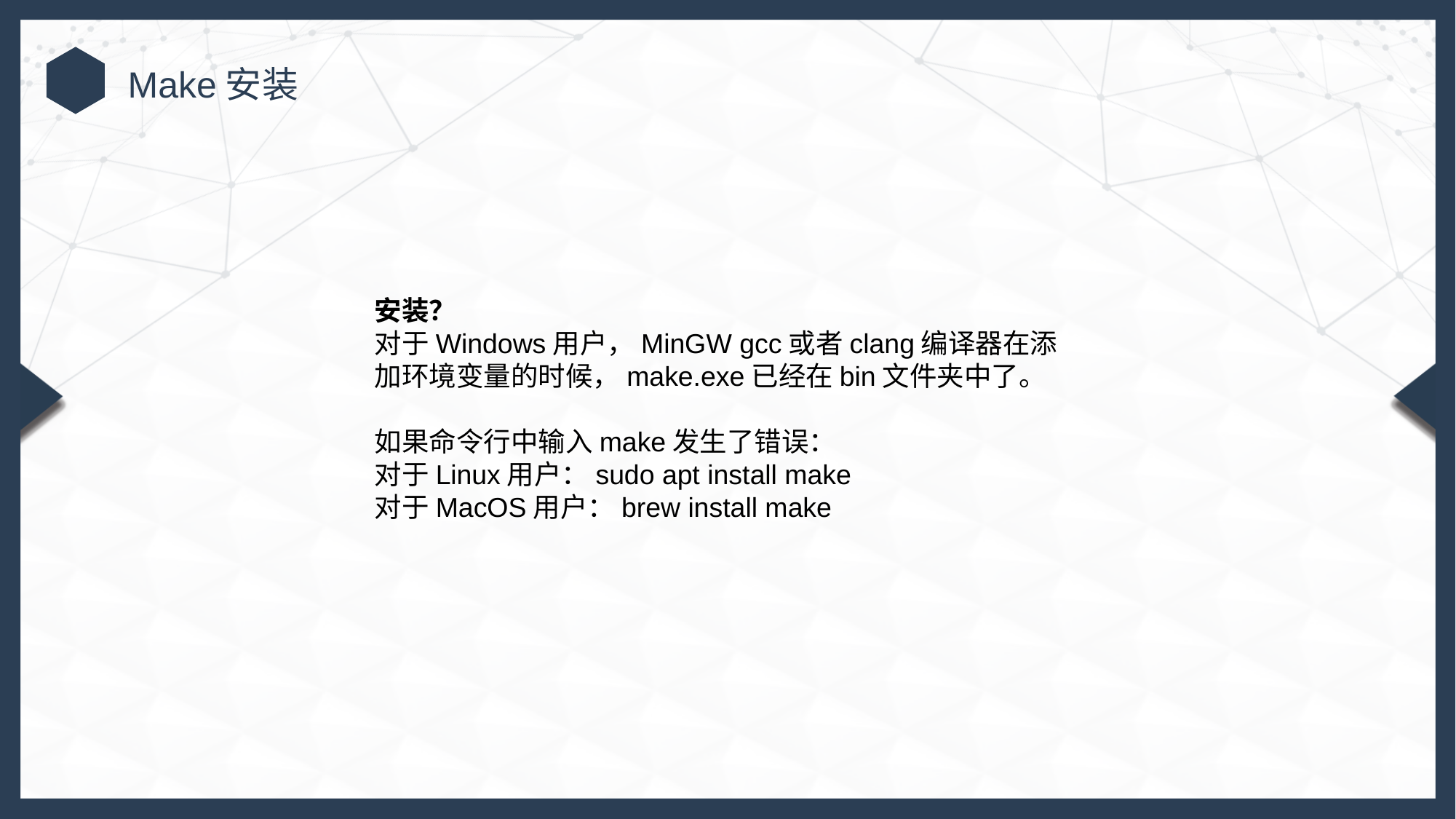

Make安装
安装？
对于Windows用户，MinGW gcc或者clang编译器在添加环境变量的时候，make.exe已经在bin文件夹中了。

如果命令行中输入make发生了错误：
对于Linux用户：sudo apt install make
对于MacOS用户：brew install make